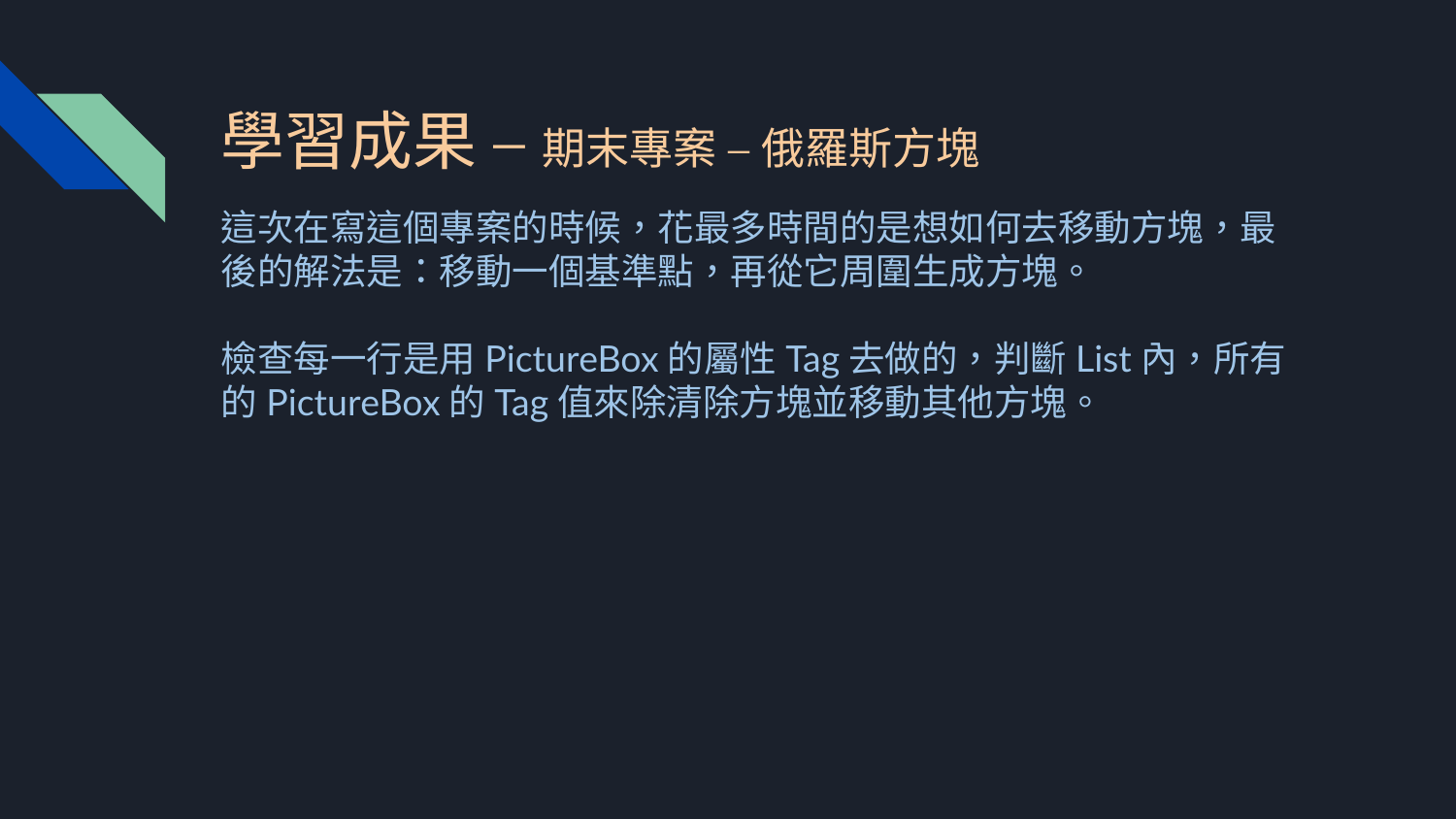

# 學習成果 – 期末專案 – 俄羅斯方塊
這次在寫這個專案的時候，花最多時間的是想如何去移動方塊，最後的解法是：移動一個基準點，再從它周圍生成方塊。
檢查每一行是用PictureBox的屬性Tag去做的，判斷List內，所有的PictureBox的Tag值來除清除方塊並移動其他方塊。